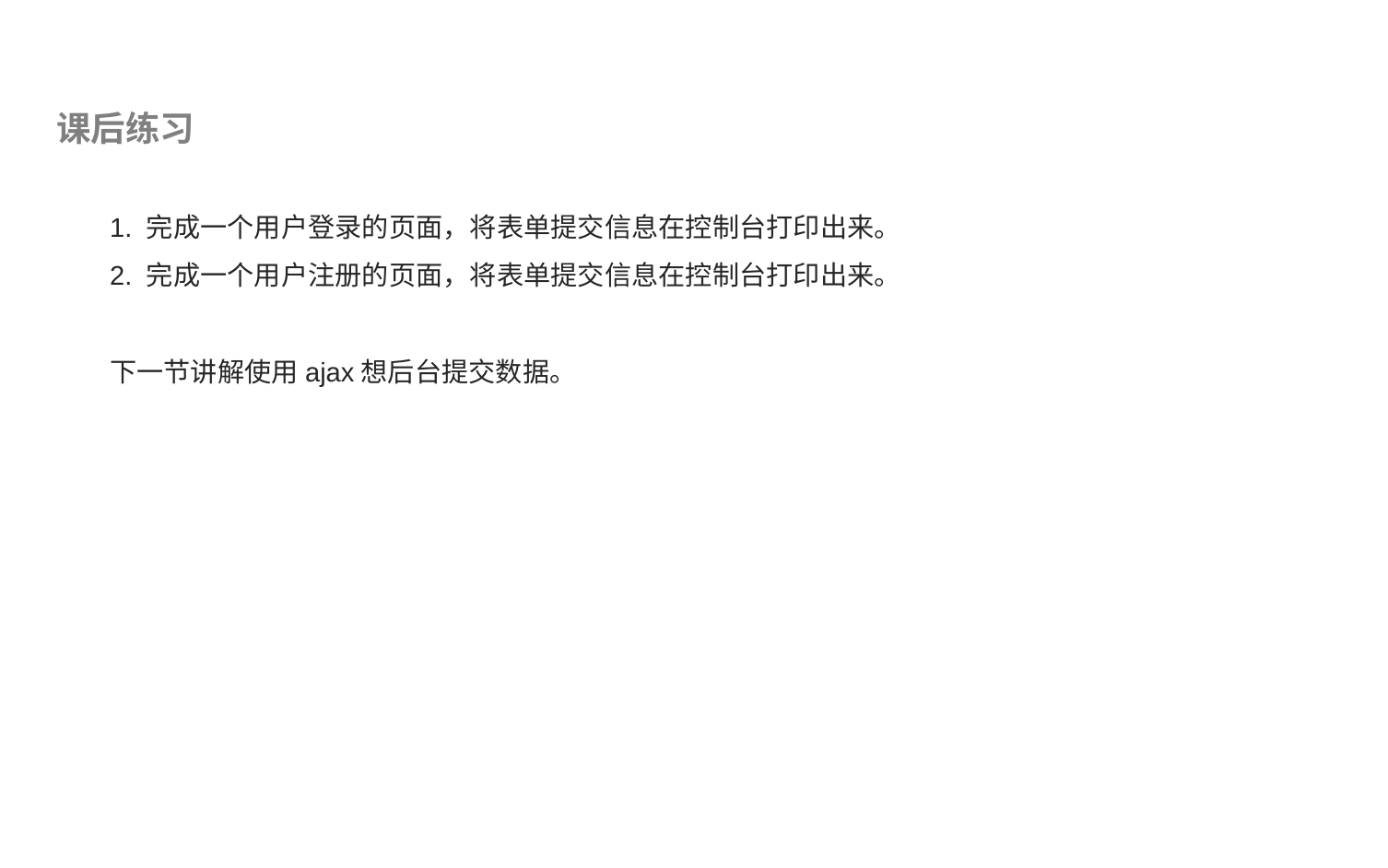

课后练习
1. 完成一个用户登录的页面，将表单提交信息在控制台打印出来。
2. 完成一个用户注册的页面，将表单提交信息在控制台打印出来。

下一节讲解使用ajax想后台提交数据。